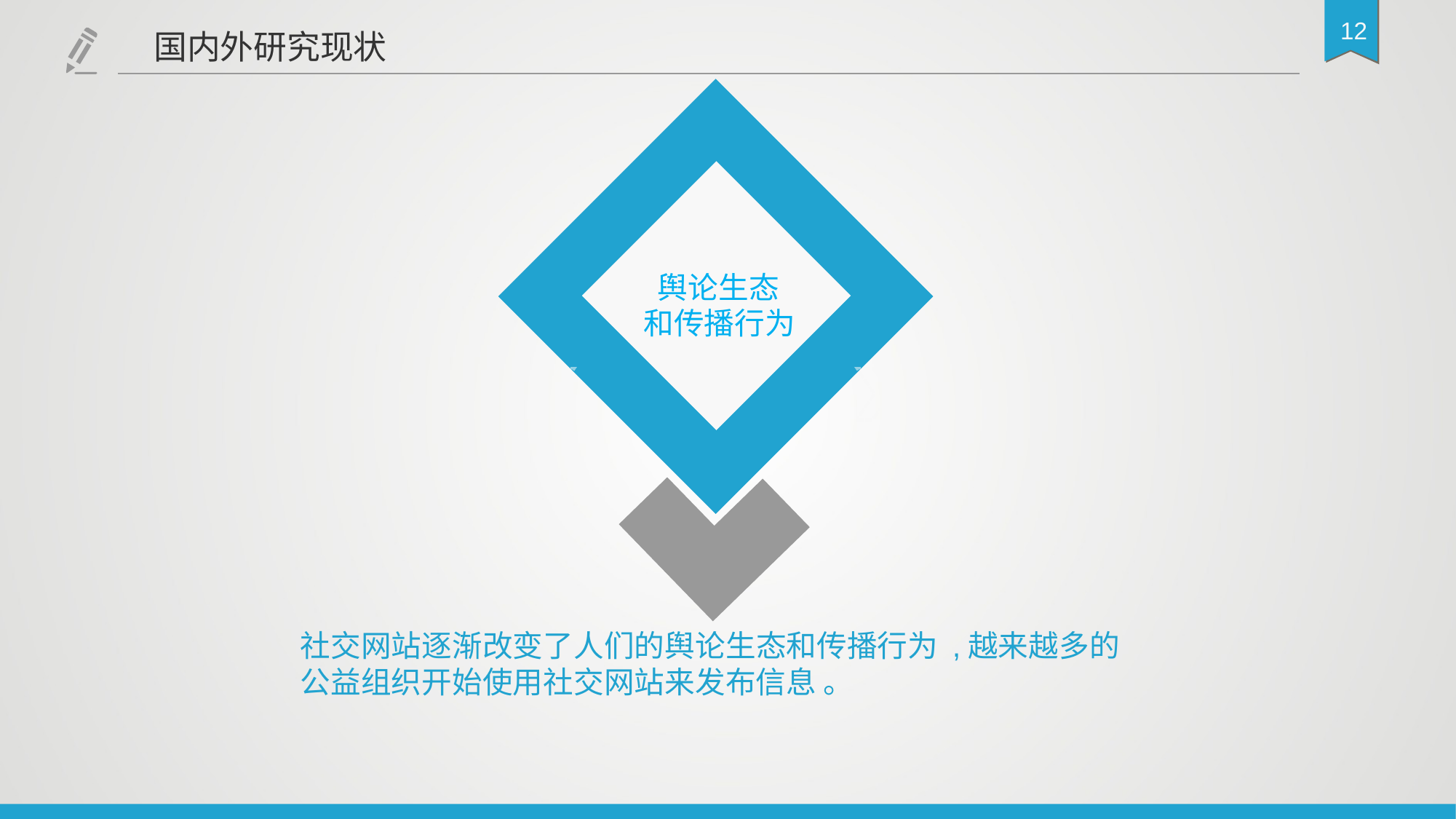

国内外研究现状

 舆论生态
和传播行为

社交网站逐渐改变了人们的舆论生态和传播行为 ,越来越多的公益组织开始使用社交网站来发布信息 。